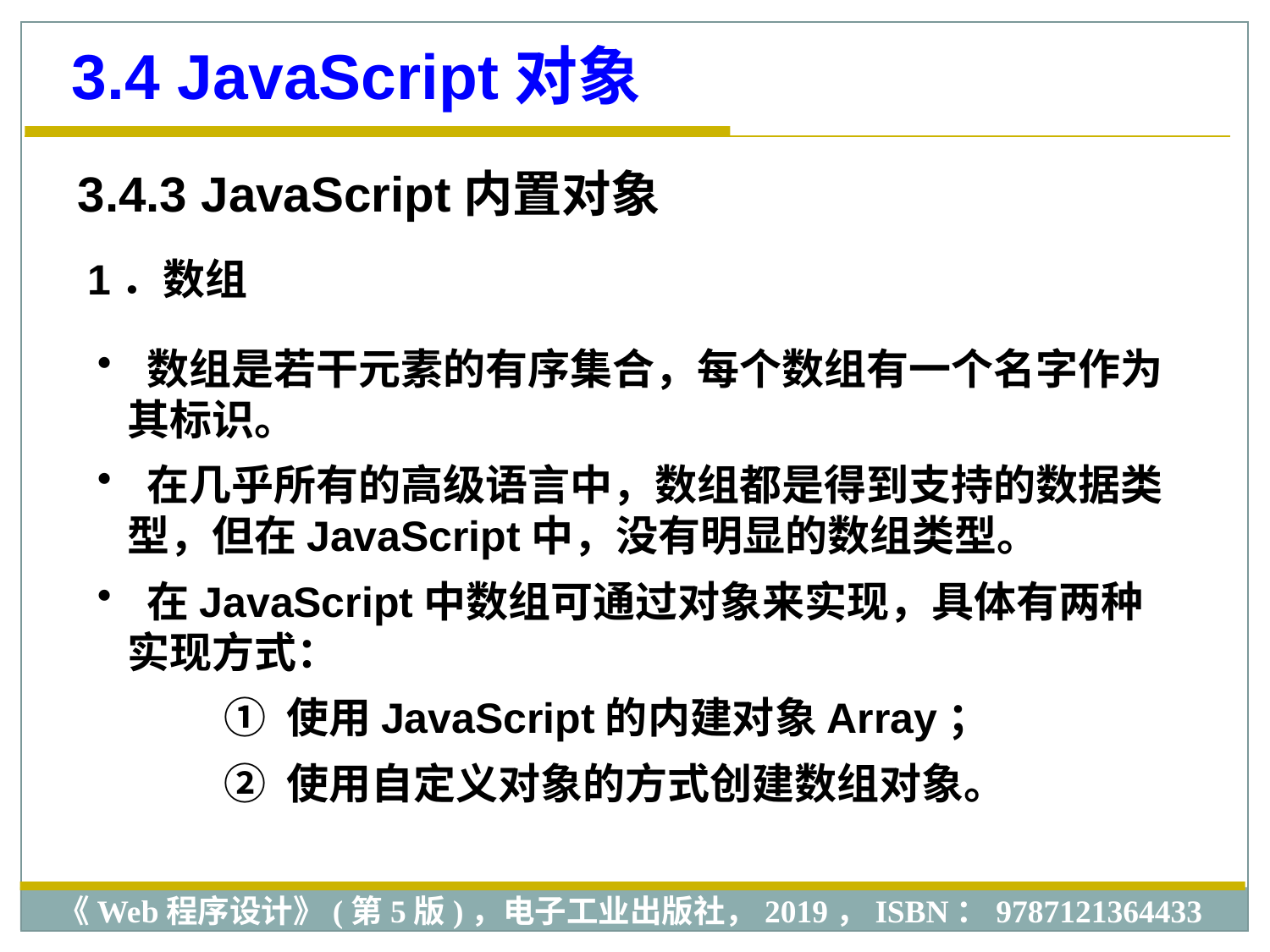

3.4 JavaScript对象
3.4.3 JavaScript内置对象
1．数组
 数组是若干元素的有序集合，每个数组有一个名字作为其标识。
 在几乎所有的高级语言中，数组都是得到支持的数据类型，但在JavaScript中，没有明显的数组类型。
 在JavaScript中数组可通过对象来实现，具体有两种实现方式：
① 使用JavaScript的内建对象Array；
② 使用自定义对象的方式创建数组对象。